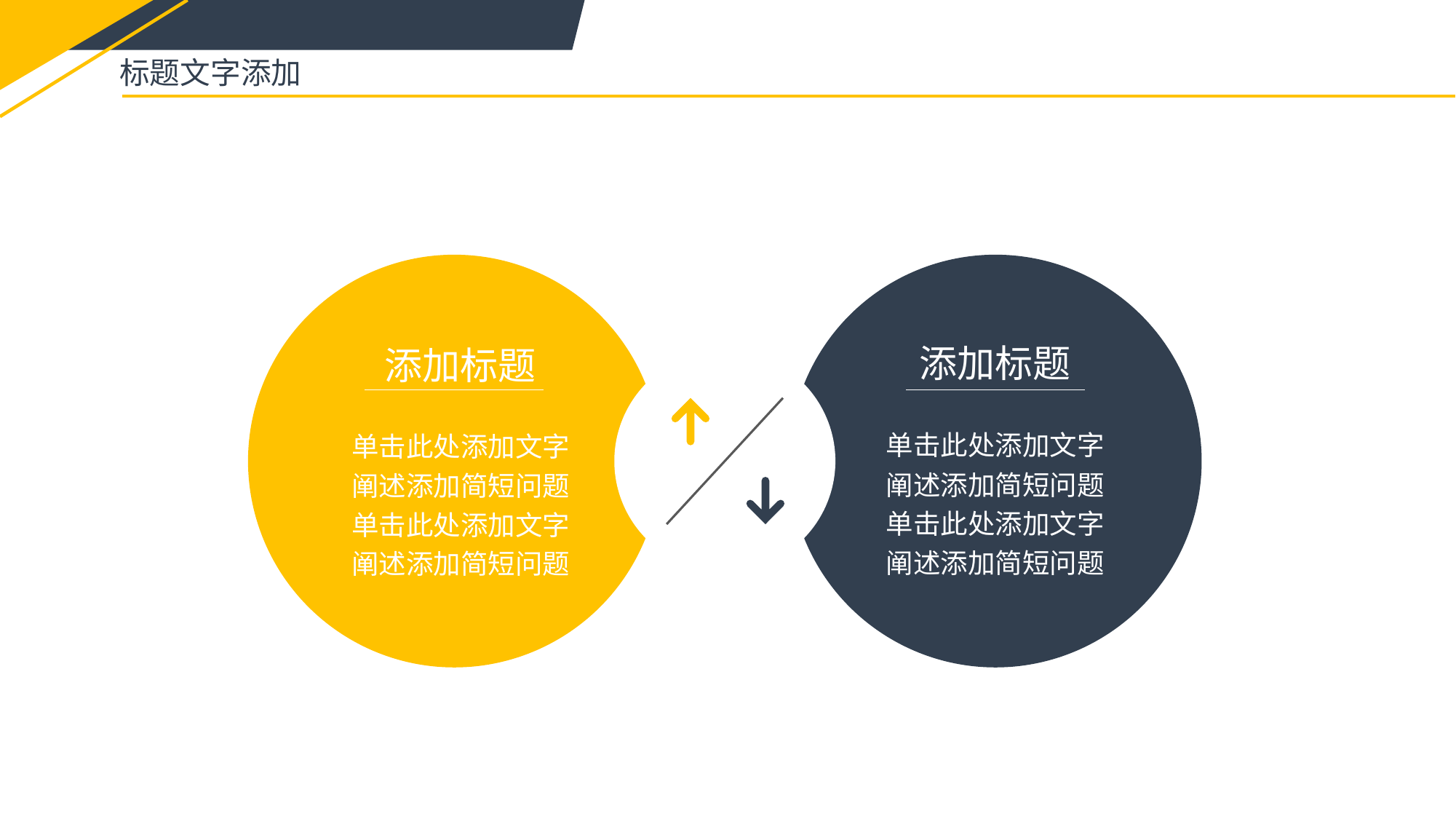

标题文字添加

添加标题
单击此处添加文字阐述添加简短问题单击此处添加文字阐述添加简短问题
添加标题
单击此处添加文字阐述添加简短问题单击此处添加文字阐述添加简短问题